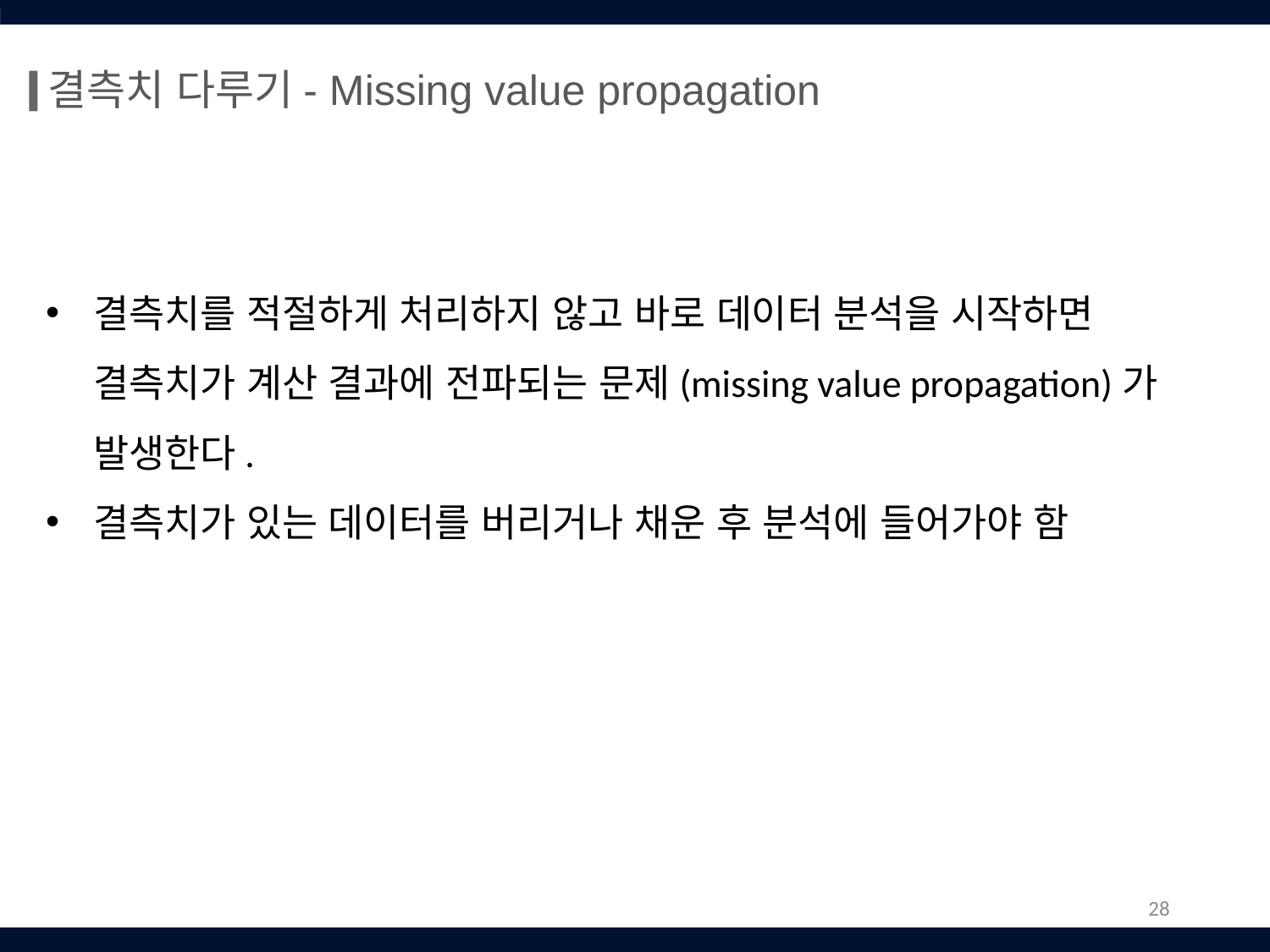

결측치 다루기- Missing value propagation
결측치를 적절하게 처리하지 않고 바로 데이터 분석을 시작하면 결측치가 계산 결과에 전파되는 문제(missing value propagation)가 발생한다.
결측치가 있는 데이터를 버리거나 채운 후 분석에 들어가야 함
28